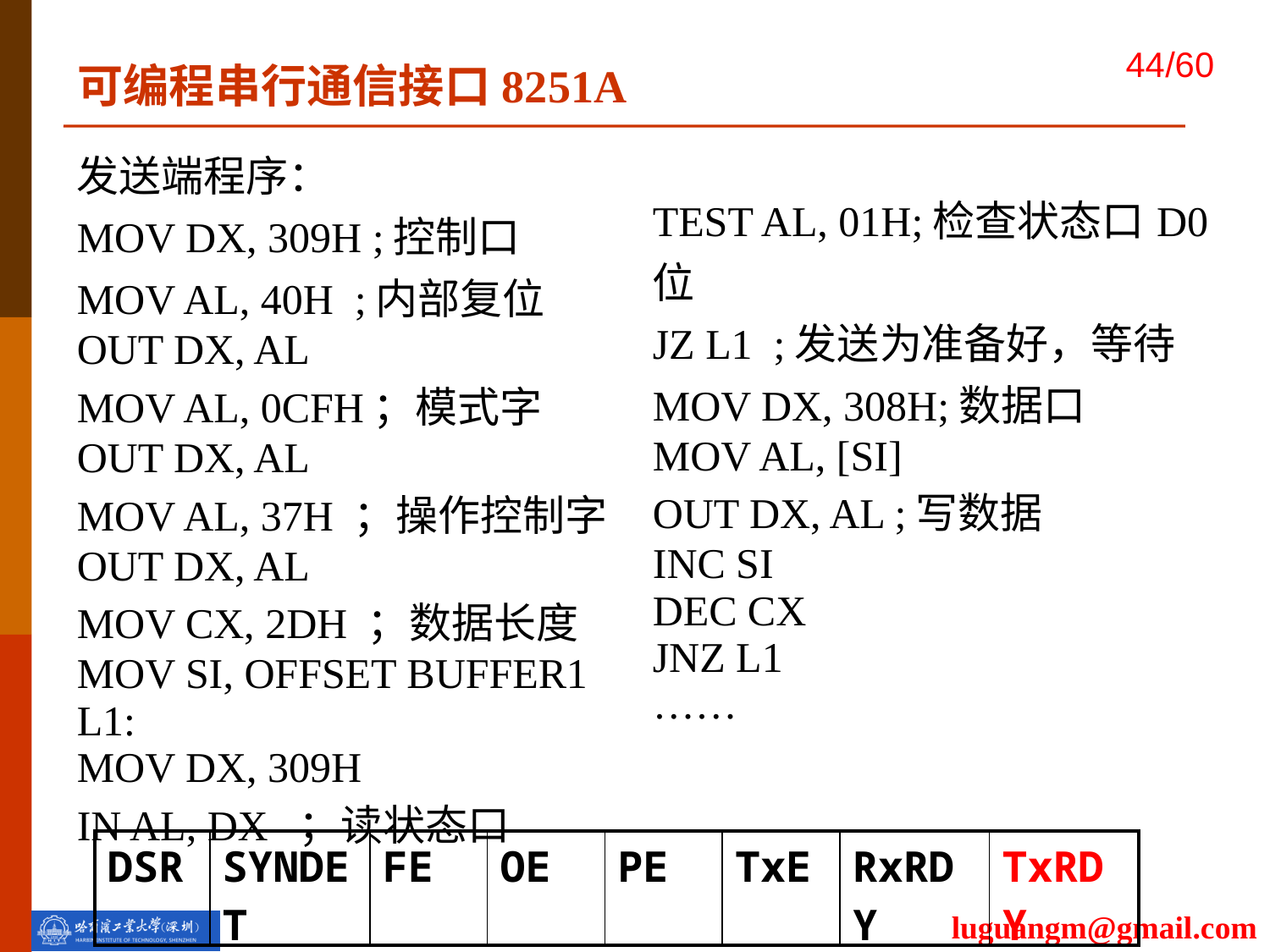

可编程串行通信接口8251A
| 发送端程序： MOV DX, 309H ;控制口 MOV AL, 40H ;内部复位 OUT DX, AL MOV AL, 0CFH；模式字 OUT DX, AL MOV AL, 37H ；操作控制字 OUT DX, AL MOV CX, 2DH ；数据长度 MOV SI, OFFSET BUFFER1 L1: MOV DX, 309H IN AL, DX ；读状态口 |
| --- |
| TEST AL, 01H;检查状态口D0位 JZ L1 ;发送为准备好，等待 MOV DX, 308H;数据口 MOV AL, [SI] OUT DX, AL ;写数据 INC SI DEC CX JNZ L1 …… |
| --- |
| DSR | SYNDET | FE | OE | PE | TxE | RxRDY | TxRDY |
| --- | --- | --- | --- | --- | --- | --- | --- |